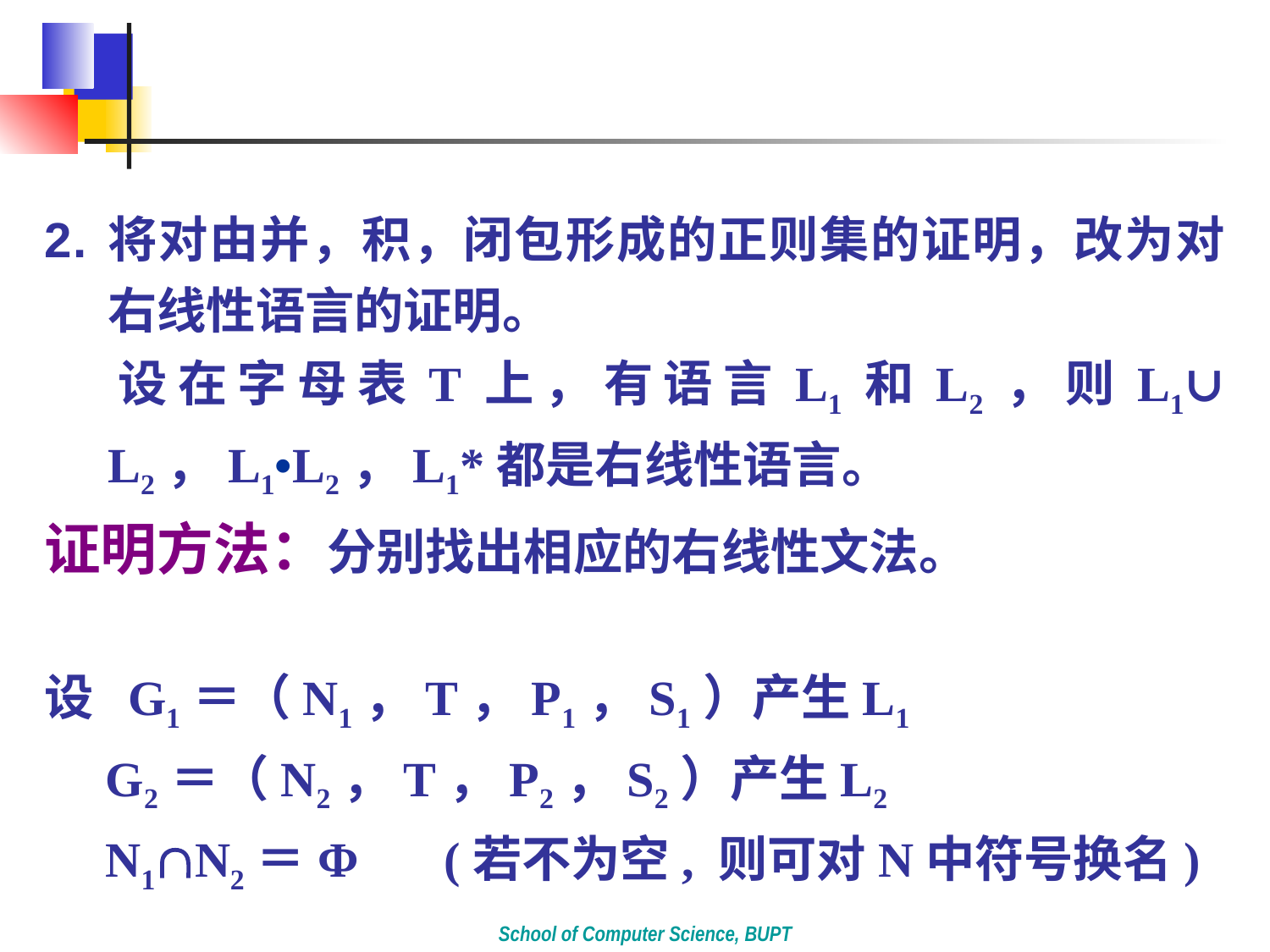

将对由并，积，闭包形成的正则集的证明，改为对右线性语言的证明。
	设在字母表T上，有语言L1和L2，则L1∪ L2，L1•L2，L1*都是右线性语言。
证明方法：分别找出相应的右线性文法。

设  G1＝（N1，T，P1，S1）产生L1
     G2＝（N2，T，P2，S2）产生L2
     N1∩N2＝Φ       (若不为空, 则可对N中符号换名)

School of Computer Science, BUPT
3